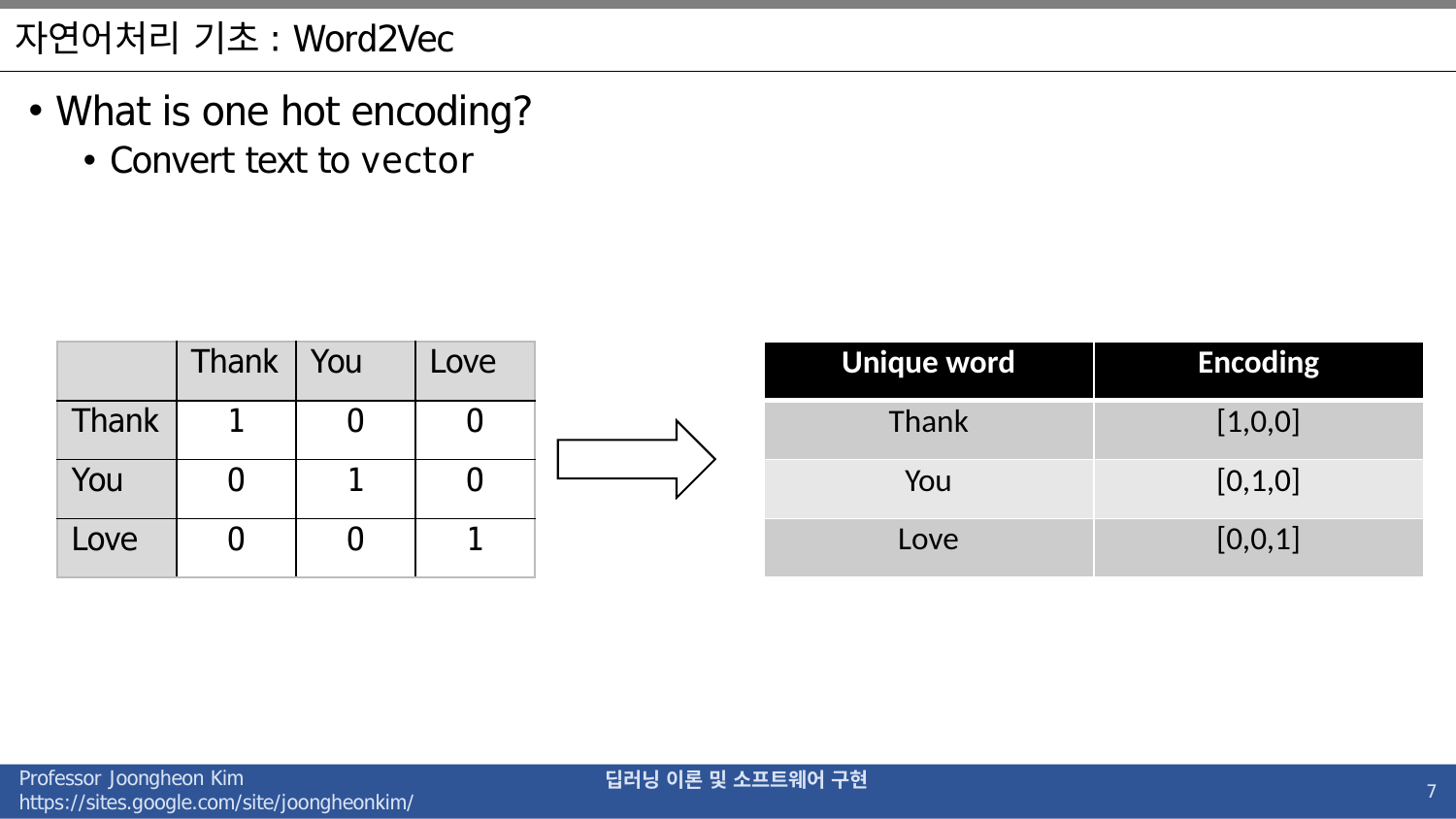

# 자연어처리 기초: Word2Vec
What is one hot encoding?
Convert text to vector
|  | Thank | You | Love |
| --- | --- | --- | --- |
| Thank | 1 | 0 | 0 |
| You | 0 | 1 | 0 |
| Love | 0 | 0 | 1 |
| Unique word | Encoding |
| --- | --- |
| Thank | [1,0,0] |
| You | [0,1,0] |
| Love | [0,0,1] |

7